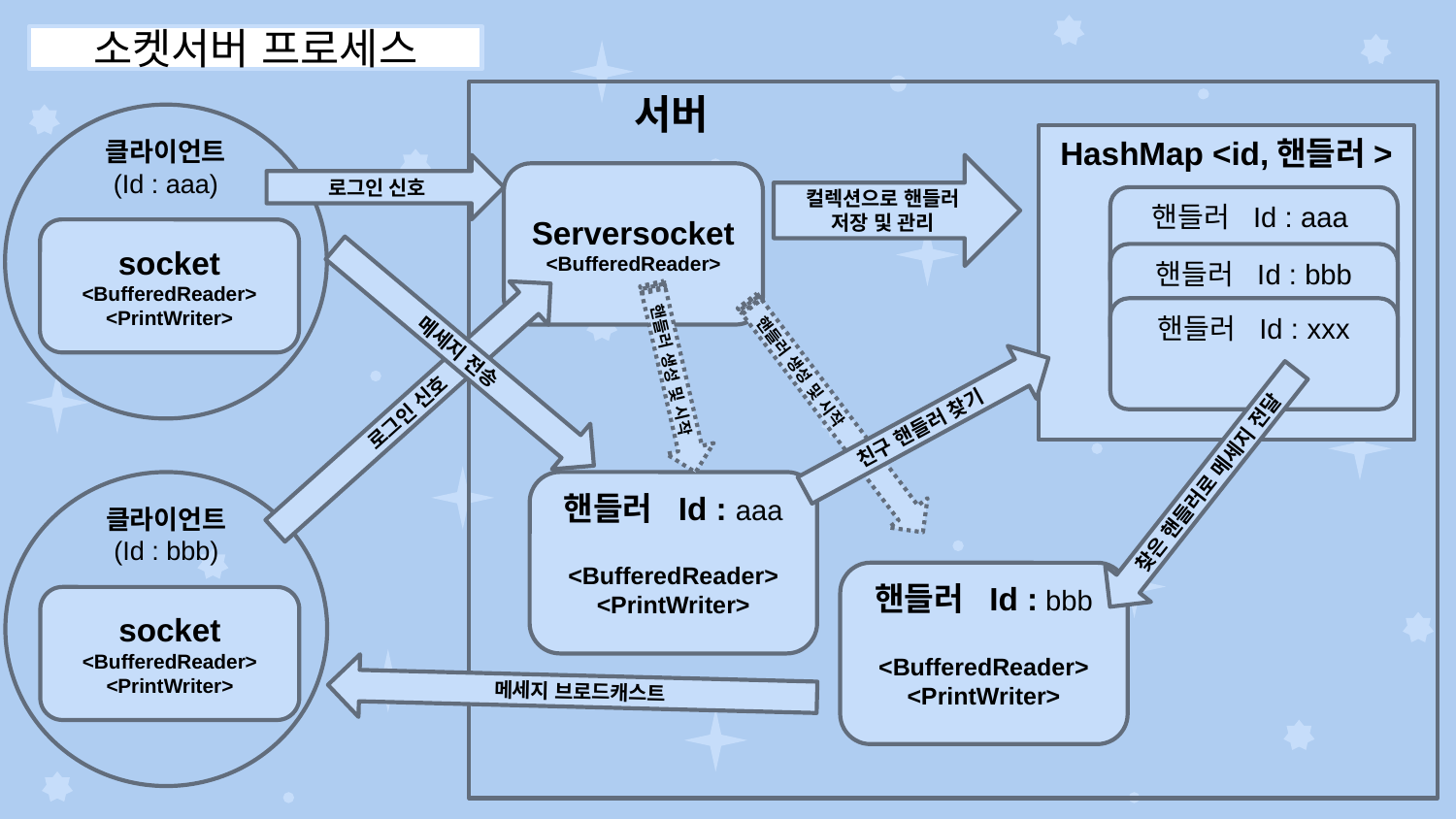

소켓서버 프로세스
                  서버

클라이언트
(Id : aaa)

HashMap <id,핸들러>

컬렉션으로 핸들러 저장 및 관리
로그인 신호
Serversocket
<BufferedReader>
핸들러  Id : aaa
socket
<BufferedReader>
<PrintWriter>
핸들러  Id : bbb
핸들러  Id : xxx

메세지 전송
핸들러 생성 및 시작
로그인 신호
핸들러 생성 및 시작
친구 핸들러 찾기
찾은 핸들러로 메세지 전달
클라이언트
(Id : bbb)

핸들러  Id : aaa

<BufferedReader>
<PrintWriter>
핸들러  Id : bbb

<BufferedReader>
<PrintWriter>
socket
<BufferedReader>
<PrintWriter>
메세지 브로드캐스트